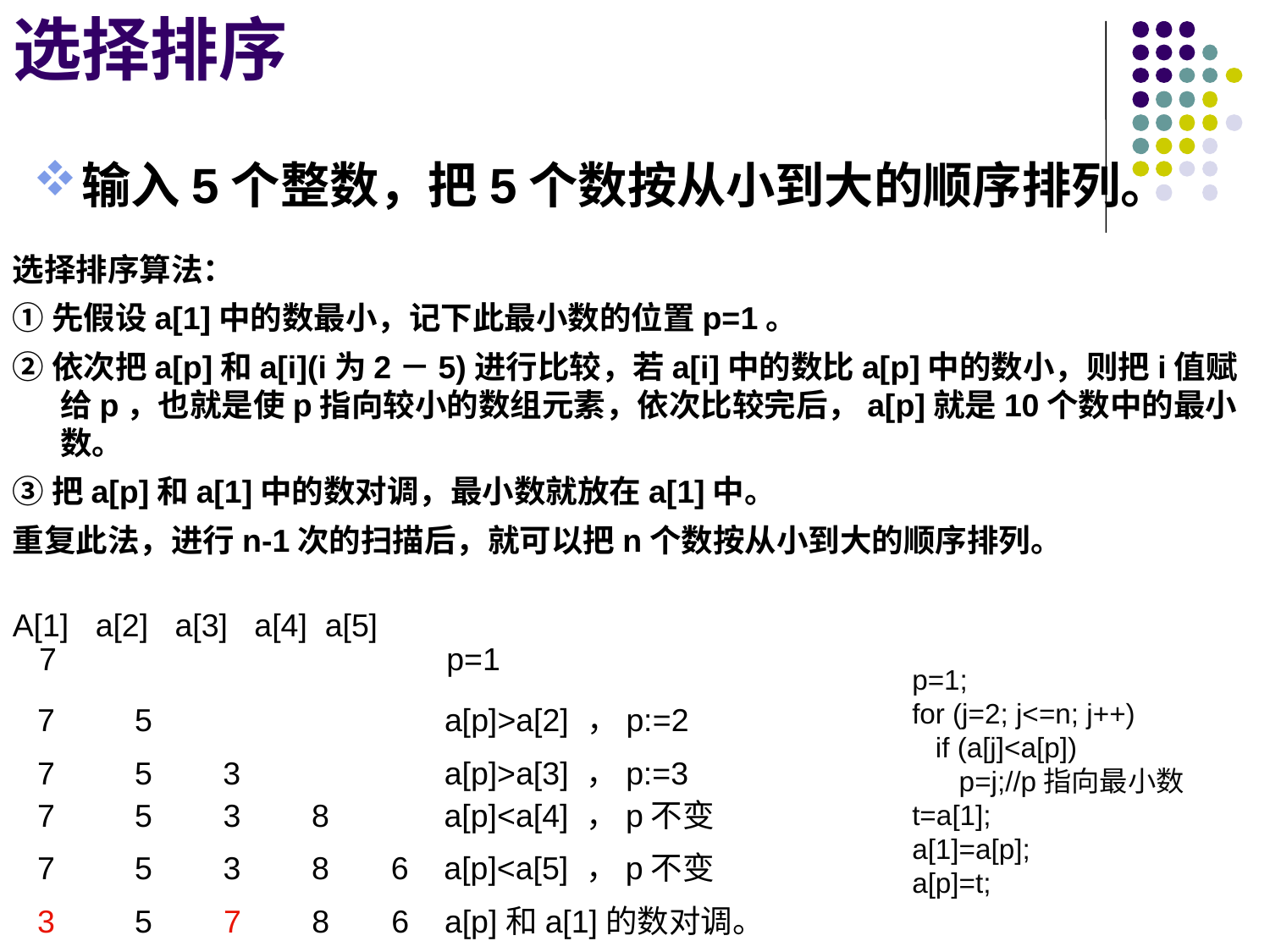

# 选择排序
输入5个整数，把5个数按从小到大的顺序排列。

选择排序算法：
①先假设a[1]中的数最小，记下此最小数的位置p=1。
②依次把a[p]和a[i](i为2－5)进行比较，若a[i]中的数比a[p]中的数小，则把i值赋给p，也就是使p指向较小的数组元素，依次比较完后，a[p]就是10个数中的最小数。
③把a[p]和a[1]中的数对调，最小数就放在a[1]中。
重复此法，进行n-1次的扫描后，就可以把n个数按从小到大的顺序排列。
A[1]   a[2]   a[3]   a[4]  a[5]
   7                                            p=1
p=1;
for (j=2; j<=n; j++)
   if (a[j]<a[p])
      p=j;//p指向最小数
t=a[1];
a[1]=a[p];
a[p]=t;
    7         5                                 a[p]>a[2] ，p:=2
    7         5        3                       a[p]>a[3] ，p:=3
    7         5        3        8             a[p]<a[4] ，p不变
    7         5        3        8       6    a[p]<a[5] ，p不变
    3         5        7        8       6    a[p]和a[1]的数对调。